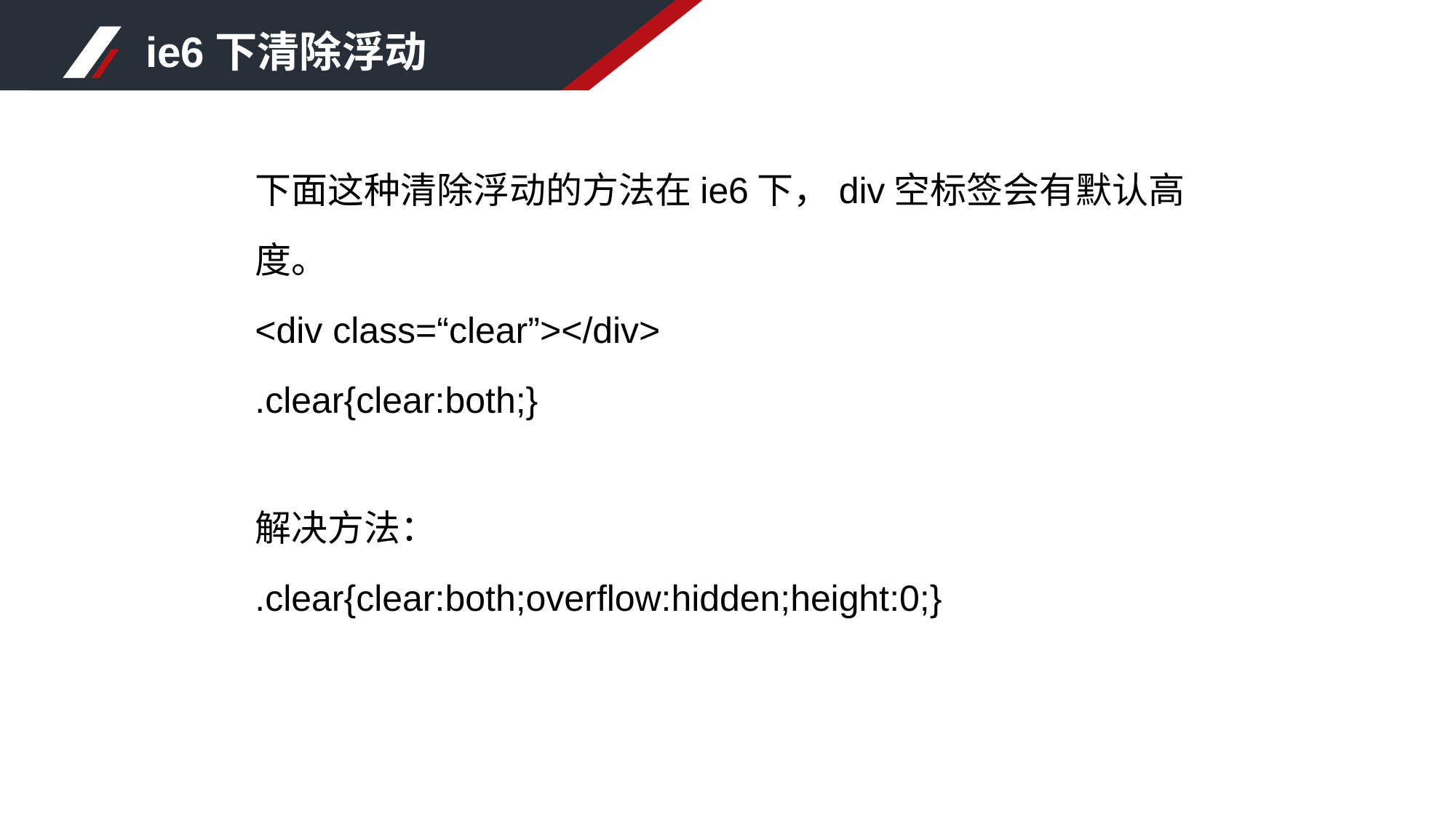

ie6下清除浮动

下面这种清除浮动的方法在ie6下，div空标签会有默认高度。
<div class=“clear”></div>
.clear{clear:both;}

解决方法：
.clear{clear:both;overflow:hidden;height:0;}
延迟付